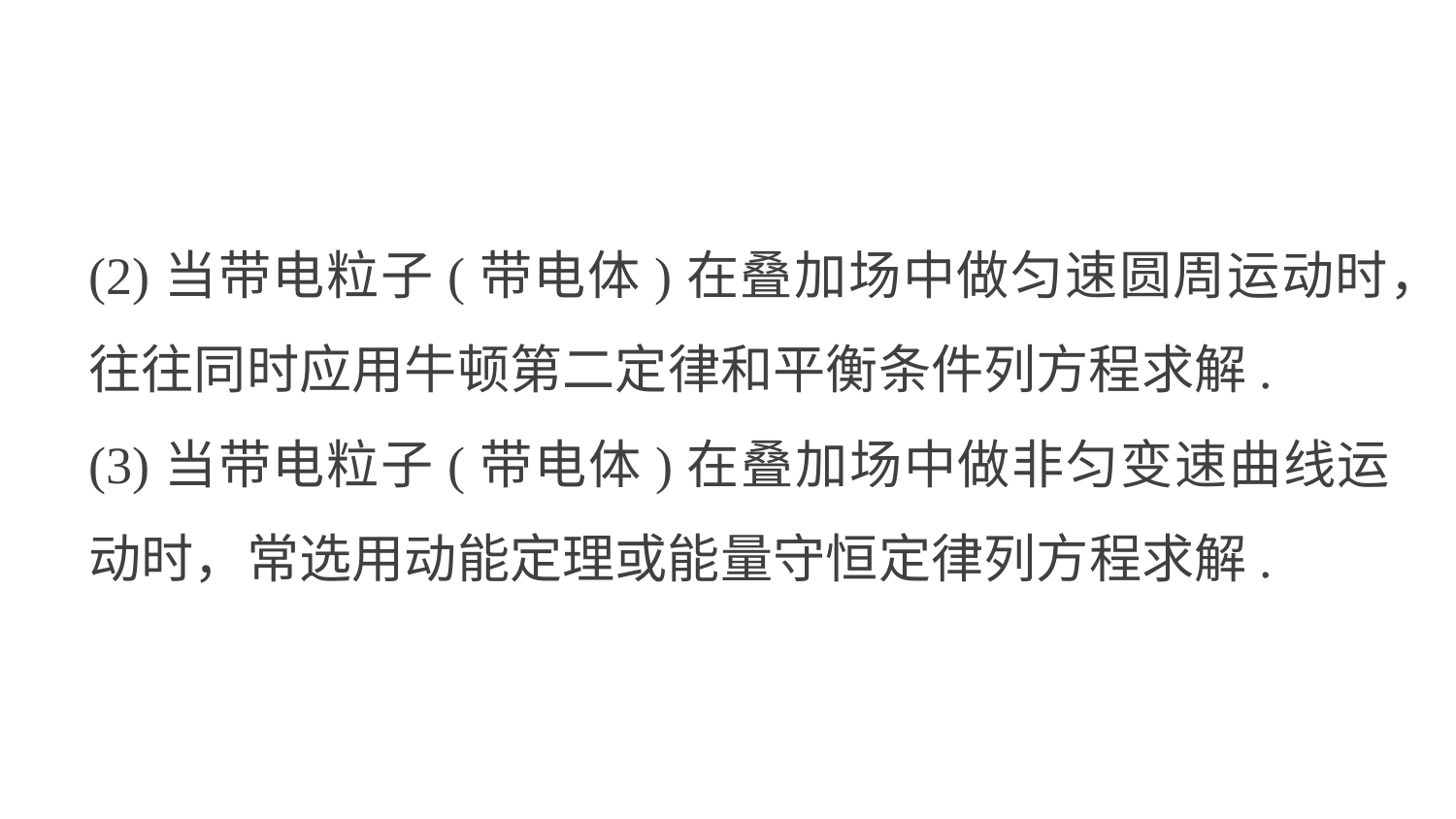

(2)当带电粒子(带电体)在叠加场中做匀速圆周运动时，往往同时应用牛顿第二定律和平衡条件列方程求解.
(3)当带电粒子(带电体)在叠加场中做非匀变速曲线运动时，常选用动能定理或能量守恒定律列方程求解.